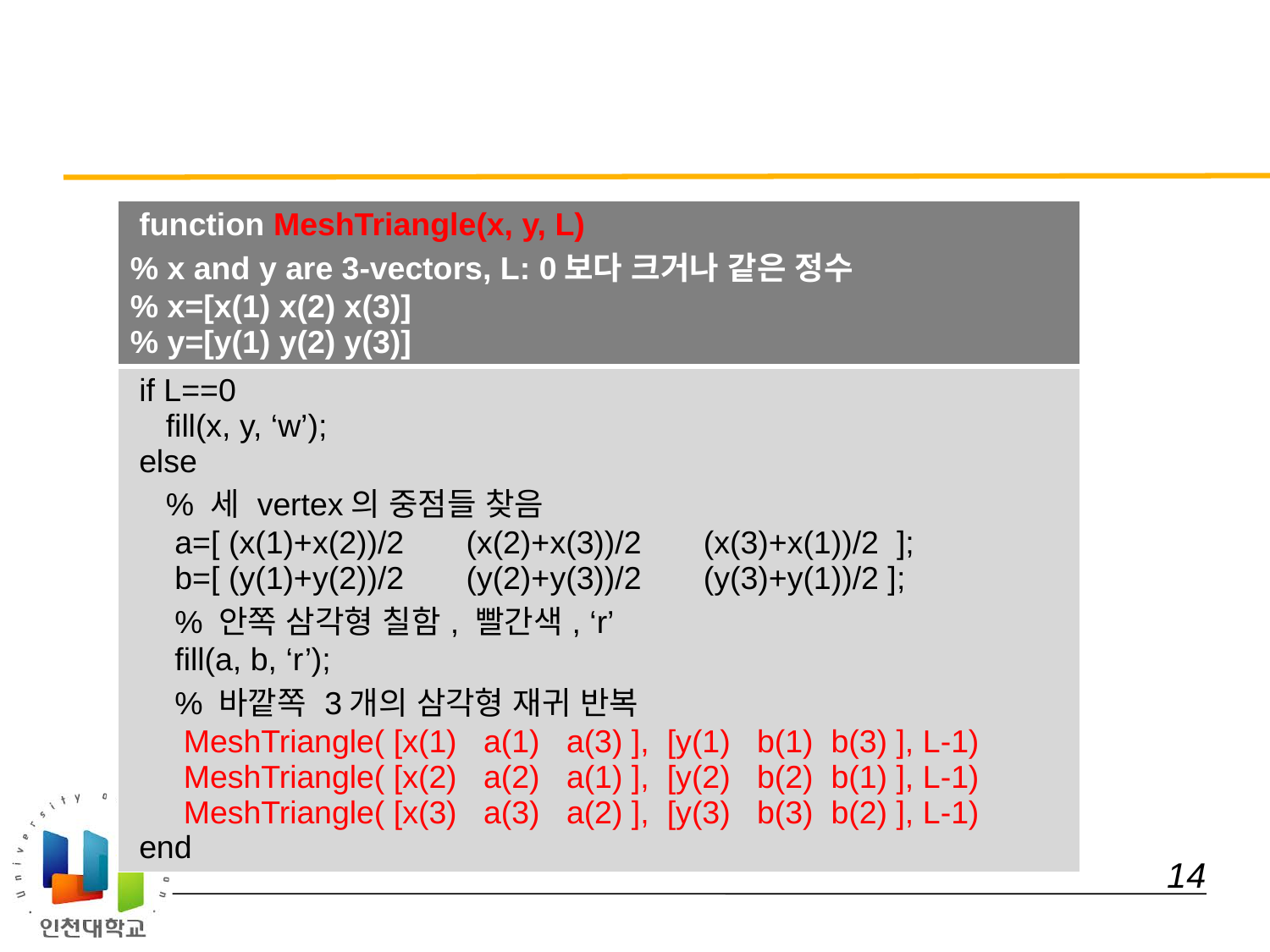

#
| function MeshTriangle(x, y, L) % x and y are 3-vectors, L: 0보다 크거나 같은 정수 % x=[x(1) x(2) x(3)] % y=[y(1) y(2) y(3)] |
| --- |
| if L==0 fill(x, y, ‘w’); else % 세 vertex의 중점들 찾음 a=[ (x(1)+x(2))/2 (x(2)+x(3))/2 (x(3)+x(1))/2 ]; b=[ (y(1)+y(2))/2 (y(2)+y(3))/2 (y(3)+y(1))/2 ]; % 안쪽 삼각형 칠함, 빨간색, ‘r’ fill(a, b, ‘r’); % 바깥쪽 3개의 삼각형 재귀 반복 MeshTriangle( [x(1) a(1) a(3) ], [y(1) b(1) b(3) ], L-1) MeshTriangle( [x(2) a(2) a(1) ], [y(2) b(2) b(1) ], L-1) MeshTriangle( [x(3) a(3) a(2) ], [y(3) b(3) b(2) ], L-1) end |
 14